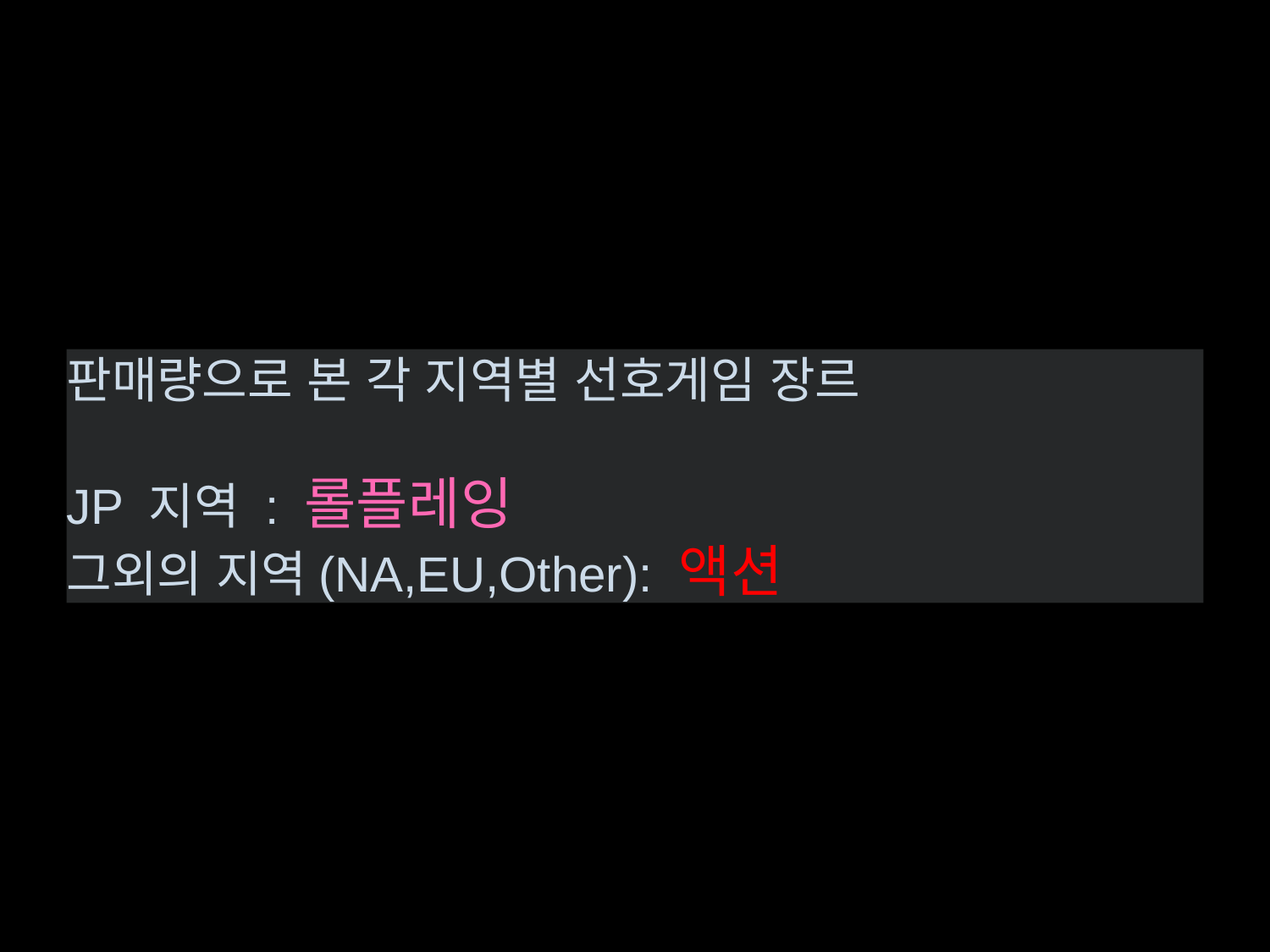

# 판매량으로 본 각 지역별 선호게임 장르 JP 지역 : 롤플레잉 그외의 지역(NA,EU,Other): 액션